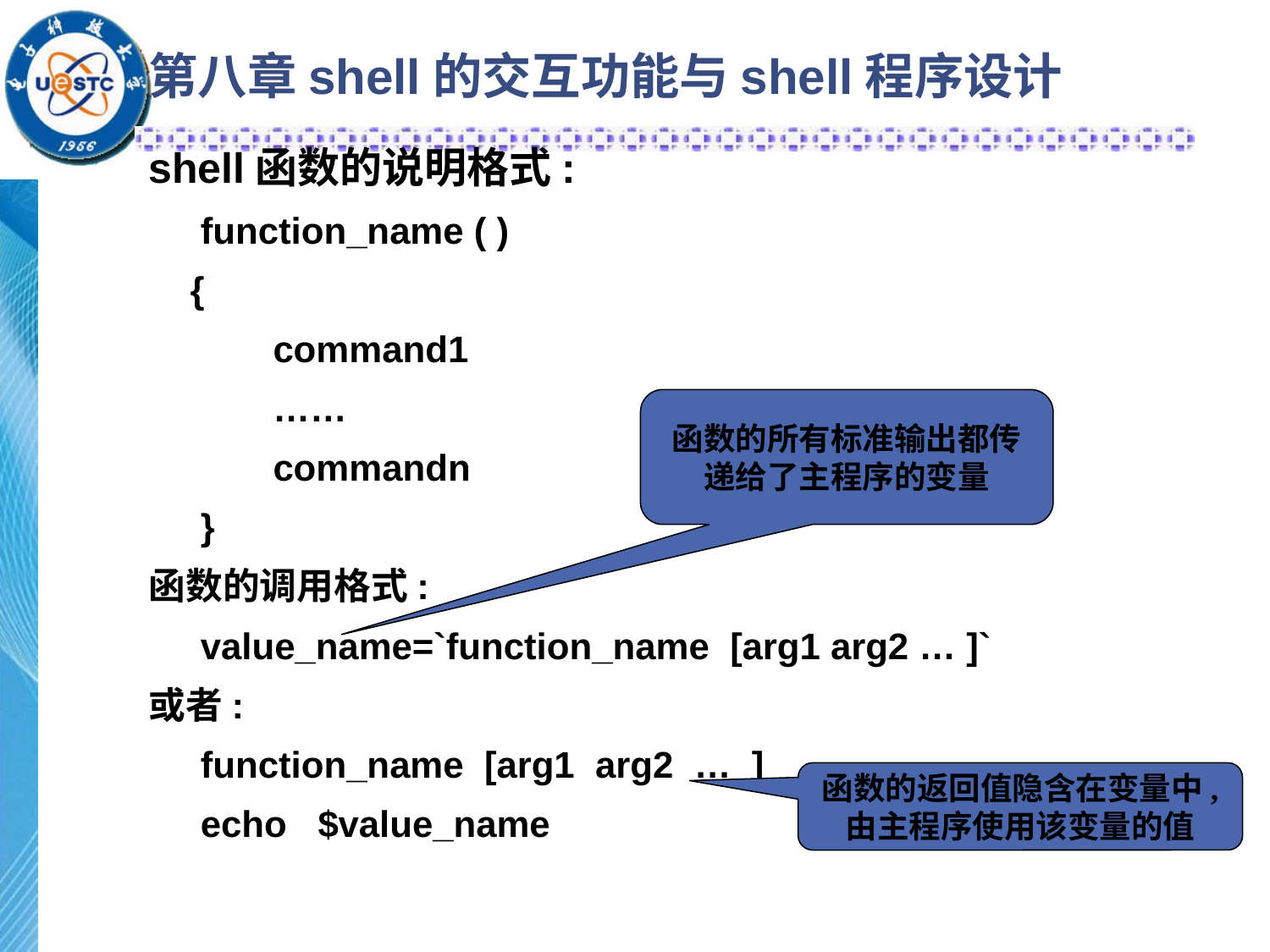

# 第八章shell的交互功能与shell程序设计
shell函数的说明格式:
     function_name ( )
    {
            command1
            ……
            commandn
     }
函数的调用格式:
     value_name=`function_name  [arg1 arg2 … ]`
或者:
     function_name  [arg1  arg2  …  ]
     echo   $value_name
函数的所有标准输出都传递给了主程序的变量
函数的返回值隐含在变量中, 由主程序使用该变量的值